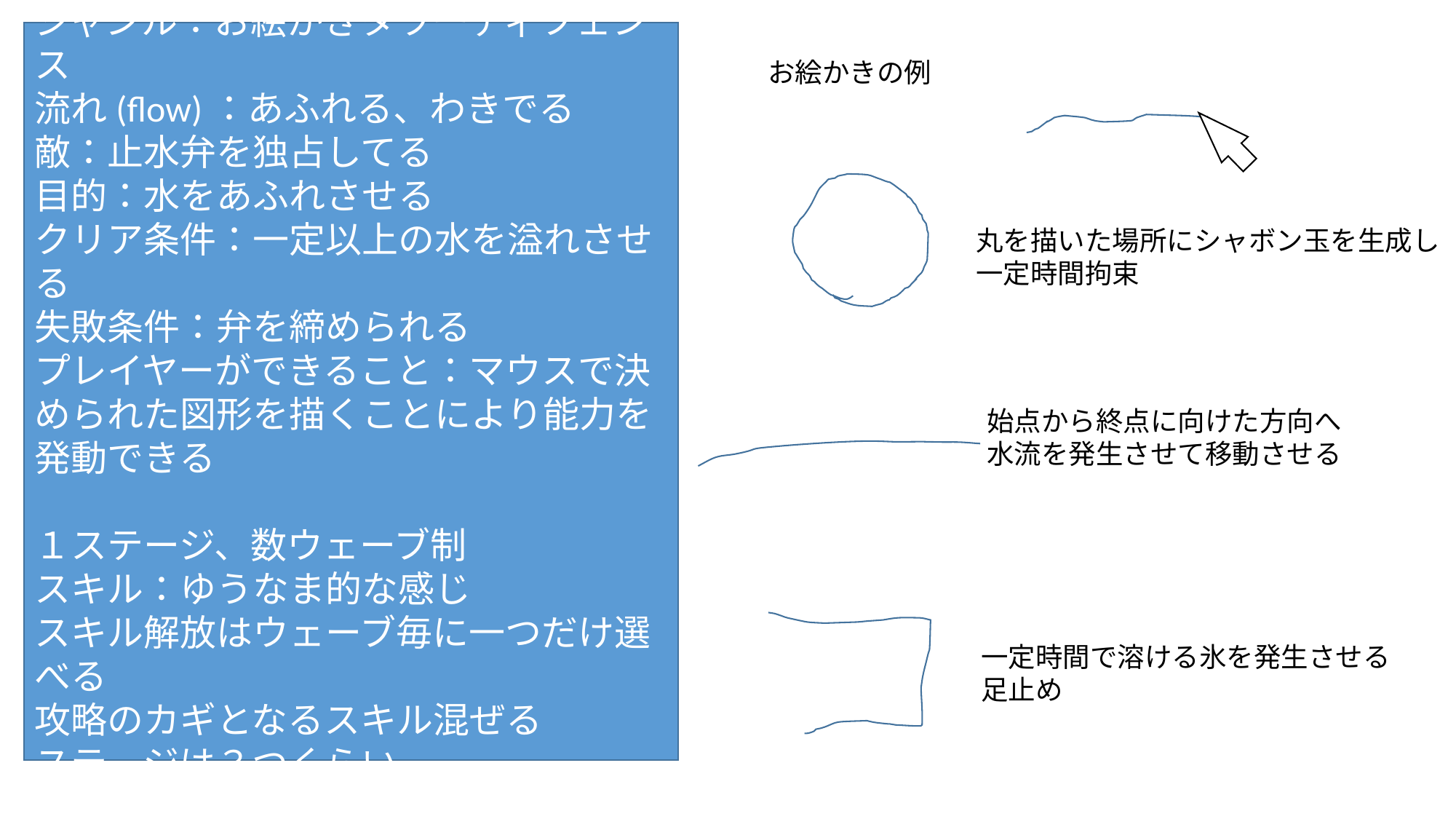

ジャンル：お絵かきタワーディフェンス
流れ(flow)：あふれる、わきでる
敵：止水弁を独占してる
目的：水をあふれさせる
クリア条件：一定以上の水を溢れさせる
失敗条件：弁を締められる
プレイヤーができること：マウスで決められた図形を描くことにより能力を発動できる

１ステージ、数ウェーブ制
スキル：ゆうなま的な感じ
スキル解放はウェーブ毎に一つだけ選べる
攻略のカギとなるスキル混ぜる
ステージは３つくらい

お絵かきの例

丸を描いた場所にシャボン玉を生成し
一定時間拘束
始点から終点に向けた方向へ
水流を発生させて移動させる

一定時間で溶ける氷を発生させる
足止め